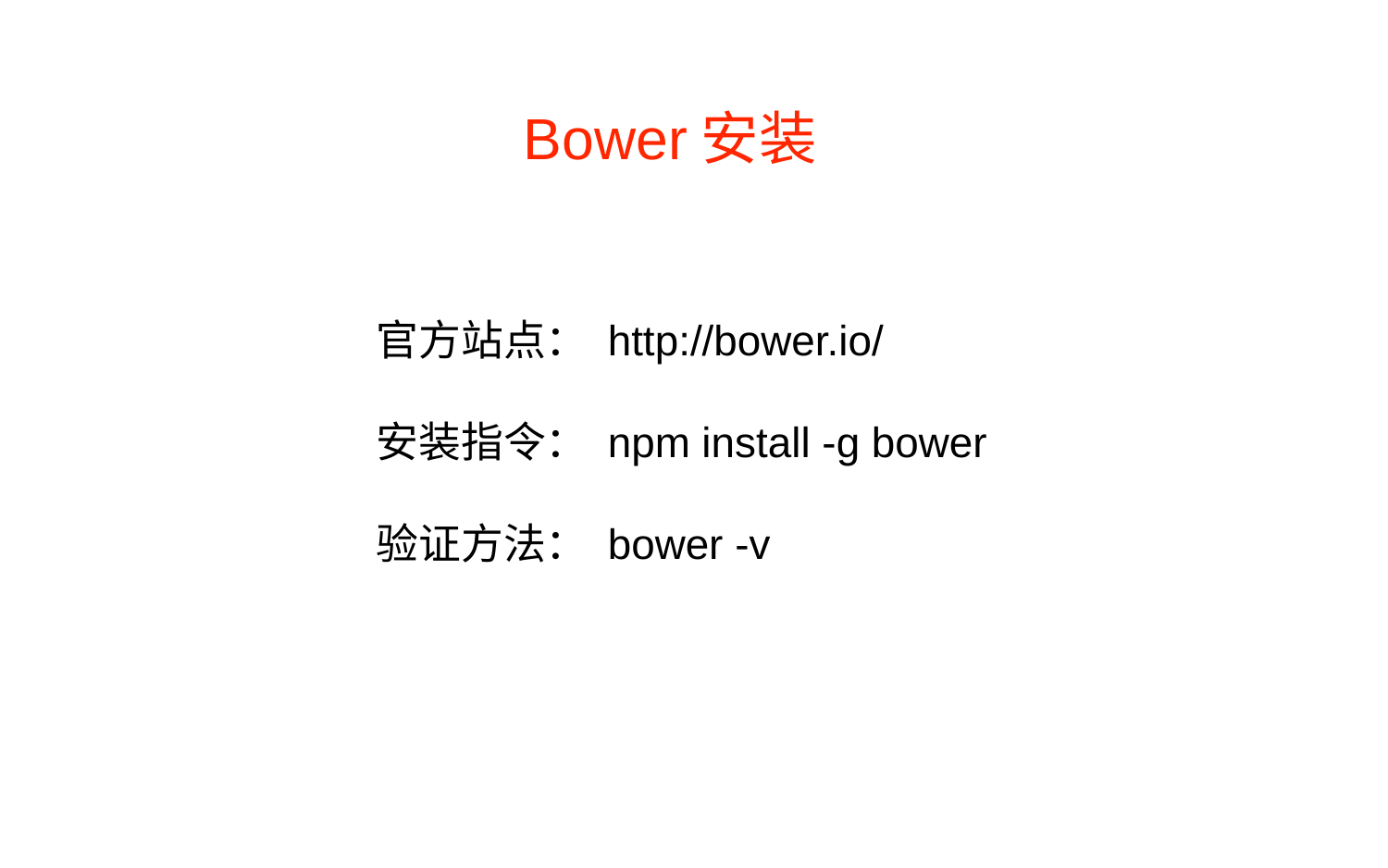

Bower安装
官方站点： http://bower.io/

安装指令： npm install -g bower

验证方法： bower -v